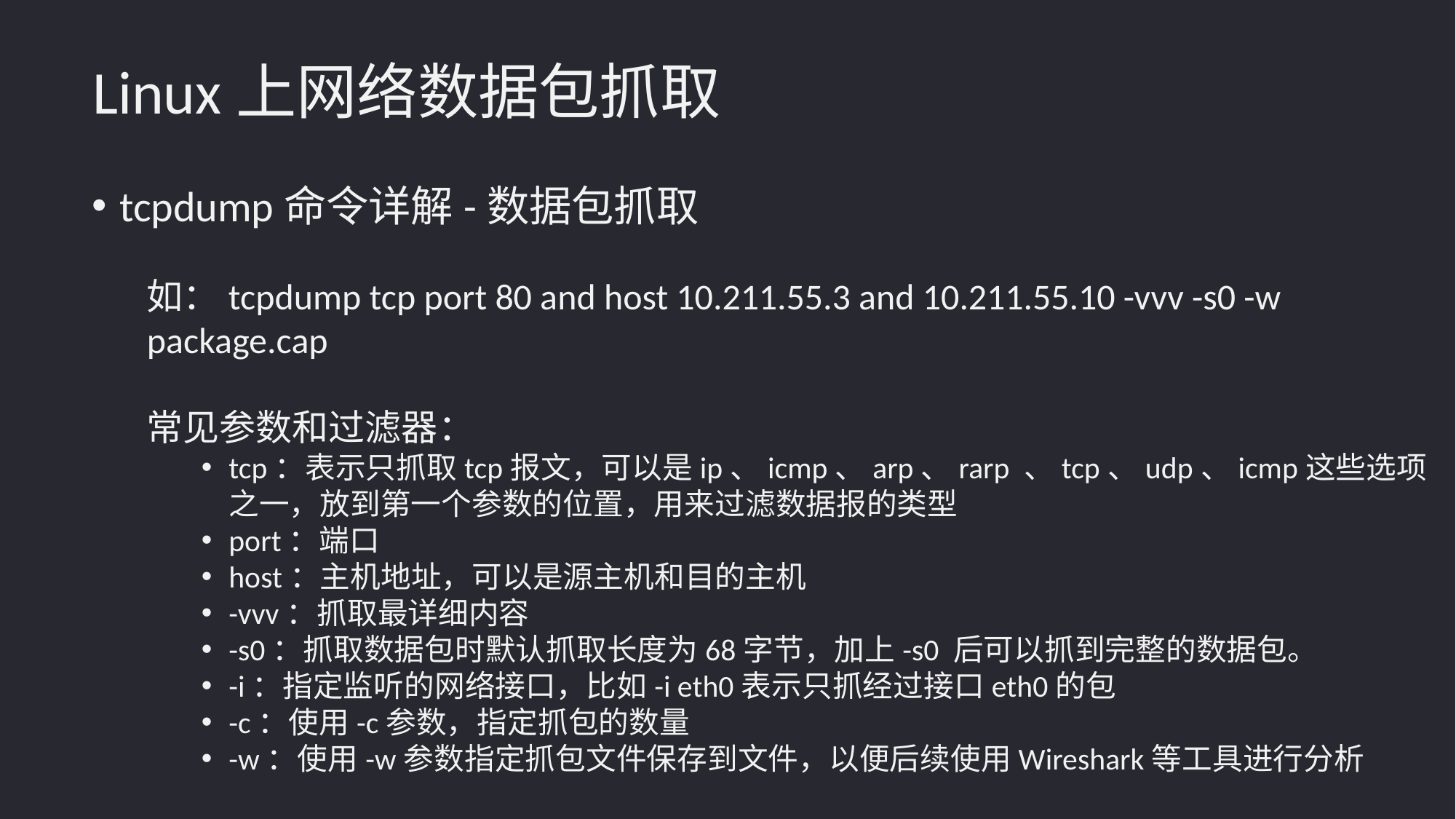

Linux上网络数据包抓取
tcpdump命令详解-数据包抓取

如：tcpdump tcp port 80 and host 10.211.55.3 and 10.211.55.10 -vvv -s0 -w package.cap

常见参数和过滤器：
tcp：表示只抓取tcp报文，可以是ip、icmp、arp、rarp 、tcp、udp、icmp这些选项之一，放到第一个参数的位置，用来过滤数据报的类型
port：端口
host：主机地址，可以是源主机和目的主机
-vvv：抓取最详细内容
-s0：抓取数据包时默认抓取长度为68字节，加上-s0 后可以抓到完整的数据包。
-i：指定监听的网络接口，比如-i eth0表示只抓经过接口eth0的包
-c：使用-c参数，指定抓包的数量
-w：使用-w参数指定抓包文件保存到文件，以便后续使用Wireshark等工具进行分析